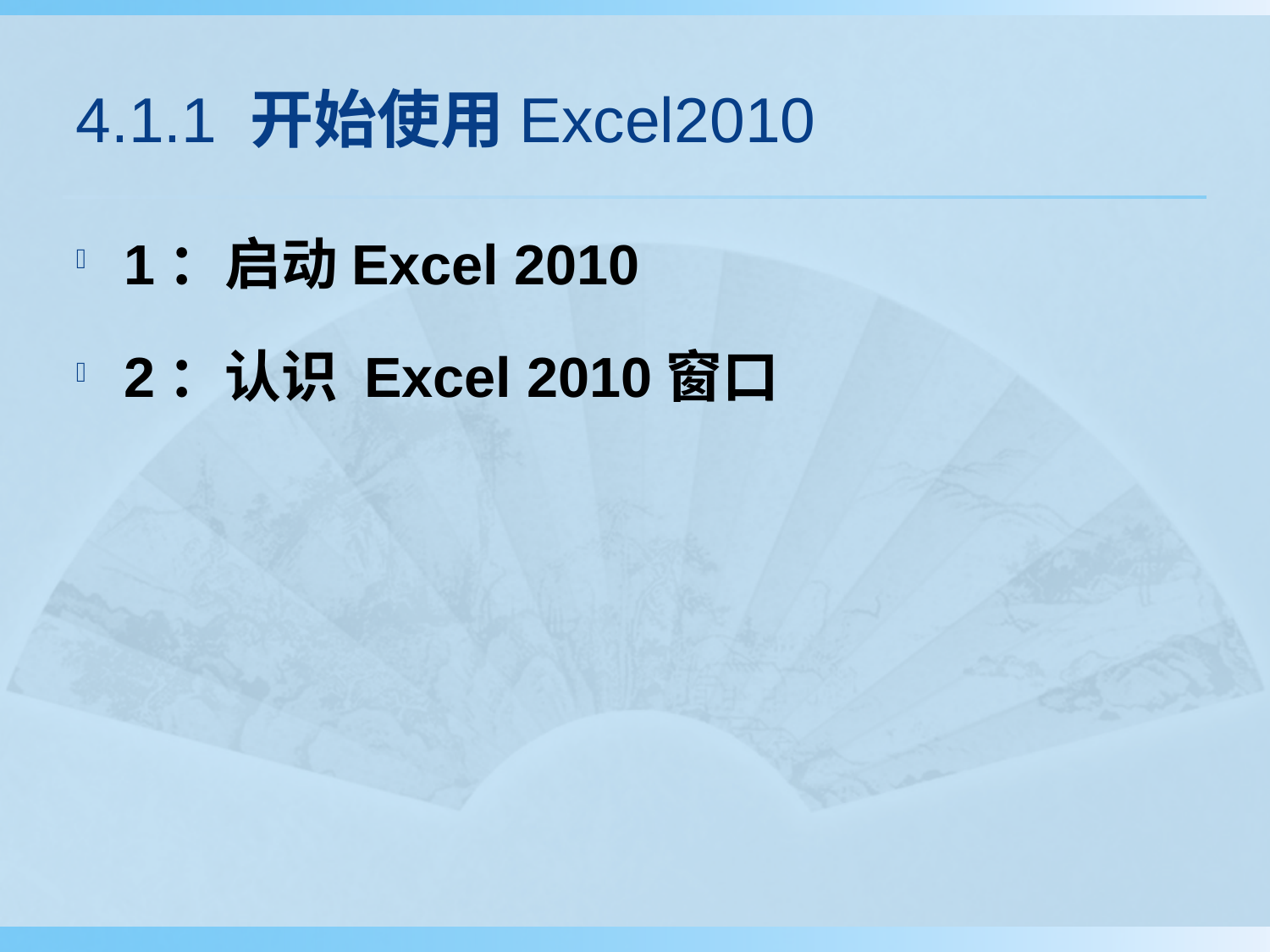

# 4.1.1 开始使用Excel2010
1：启动Excel 2010
2：认识 Excel 2010窗口